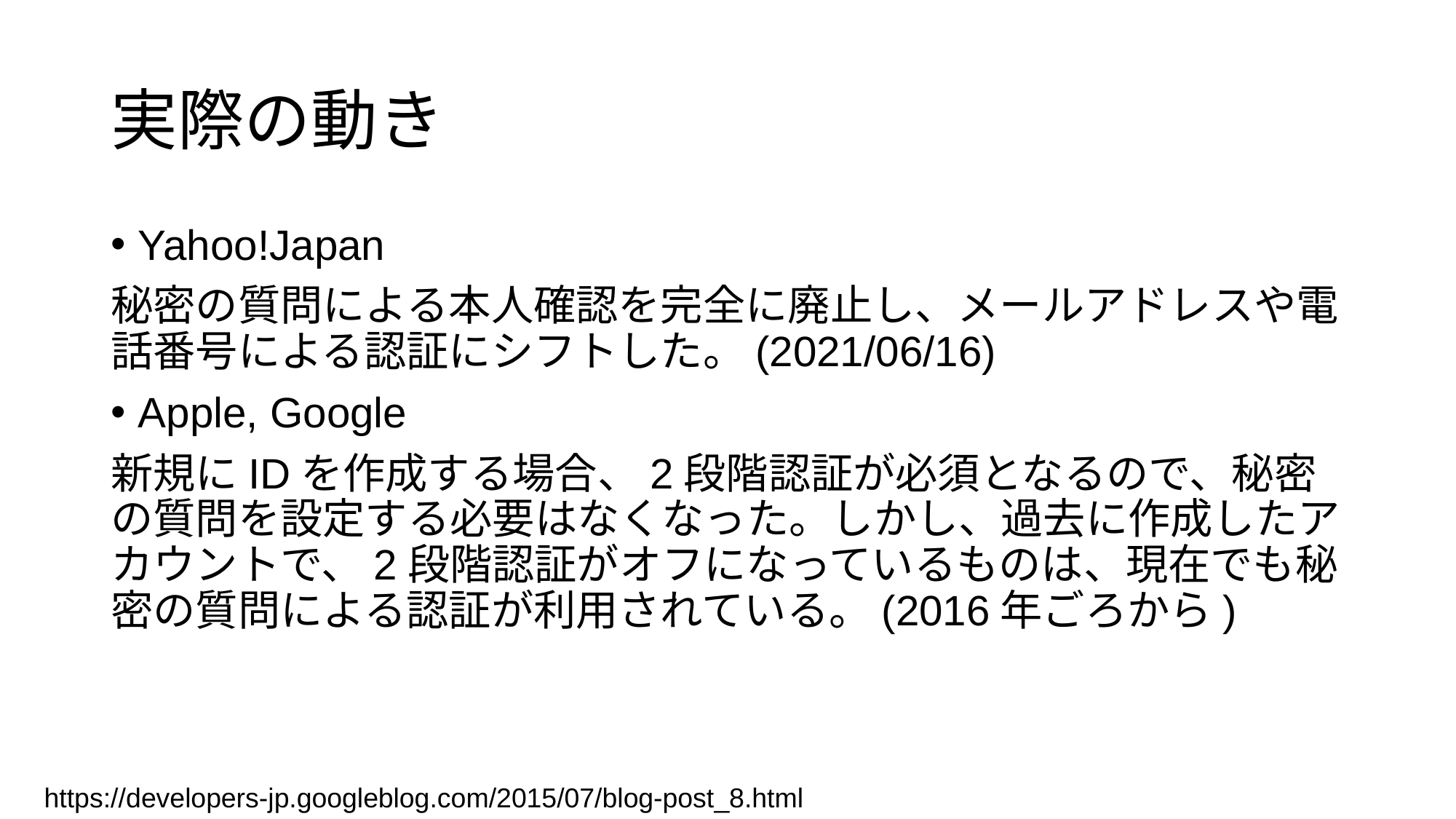

# 実際の動き
Yahoo!Japan
秘密の質問による本人確認を完全に廃止し、メールアドレスや電話番号による認証にシフトした。(2021/06/16)
Apple, Google
新規にIDを作成する場合、2段階認証が必須となるので、秘密の質問を設定する必要はなくなった。しかし、過去に作成したアカウントで、2段階認証がオフになっているものは、現在でも秘密の質問による認証が利用されている。(2016年ごろから)

https://developers-jp.googleblog.com/2015/07/blog-post_8.html